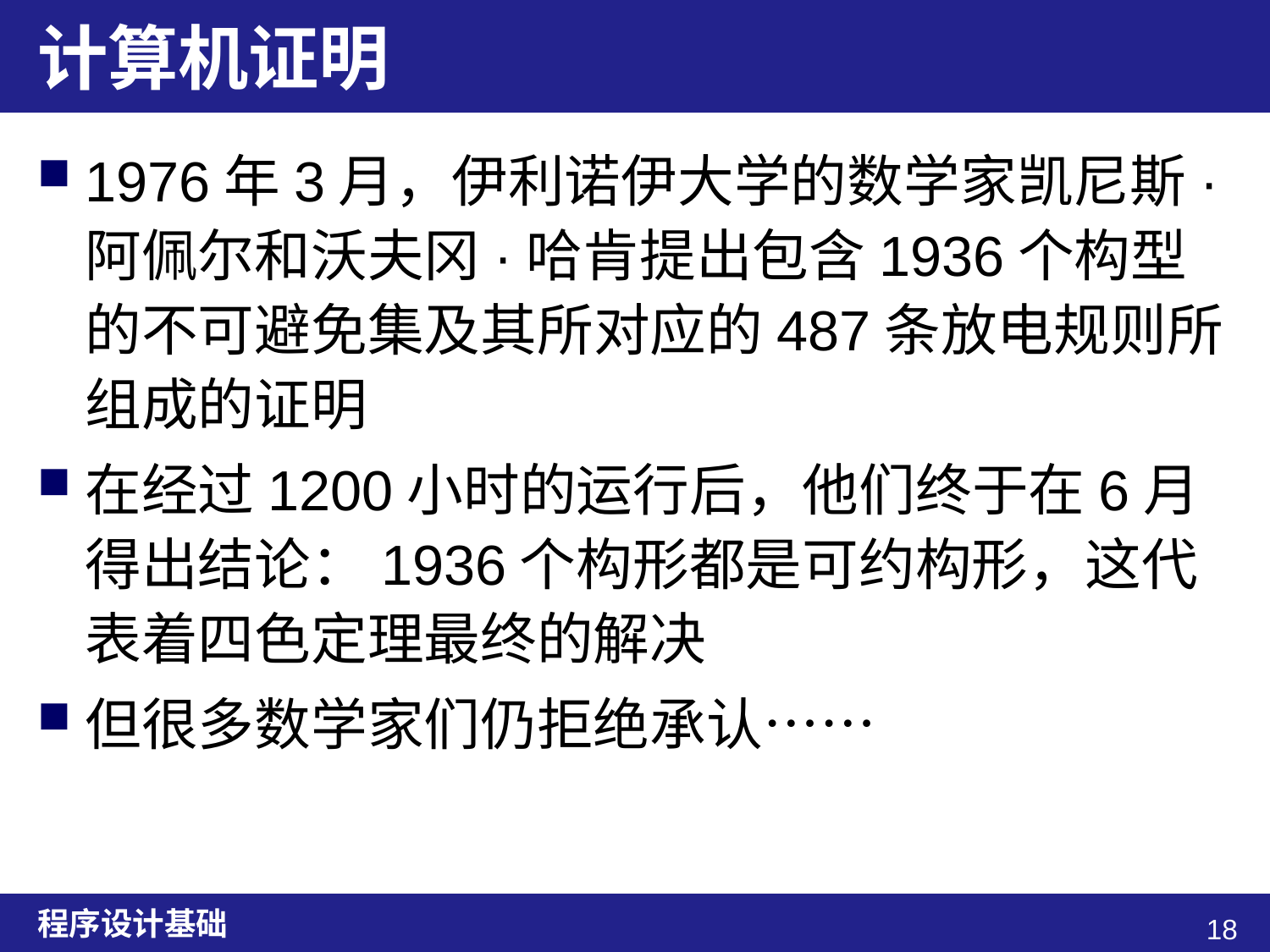

# 计算机证明
1976年3月，伊利诺伊大学的数学家凯尼斯·阿佩尔和沃夫冈·哈肯提出包含1936个构型的不可避免集及其所对应的487条放电规则所组成的证明
在经过1200小时的运行后，他们终于在6月得出结论：1936个构形都是可约构形，这代表着四色定理最终的解决
但很多数学家们仍拒绝承认……